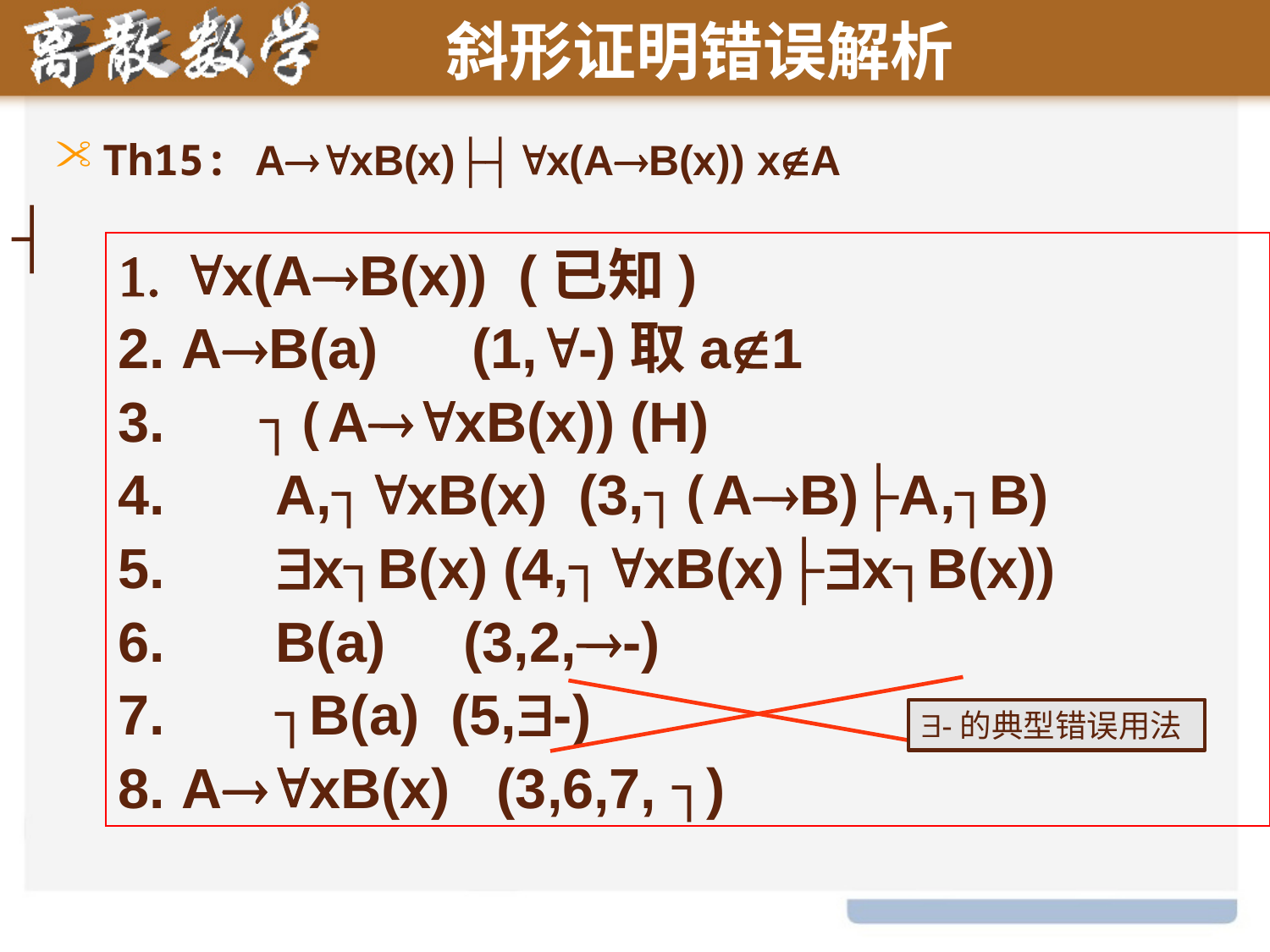

# 斜形证明错误解析
Th15: A→∀xB(x)├┤∀x(A→B(x)) x∉A
┤
∀x(A→B(x))  (已知)
A→B(a)      (1,∀-)取a∉1
     ┐(A→∀xB(x)) (H)
      A,┐∀xB(x)  (3,┐(A→B)├A,┐B)
      ∃x┐B(x) (4,┐∀xB(x)├∃x┐B(x))
      B(a)     (3,2,→-)
      ┐B(a)  (5,∃-)
A→∀xB(x)   (3,6,7, ┐)

∃-的典型错误用法